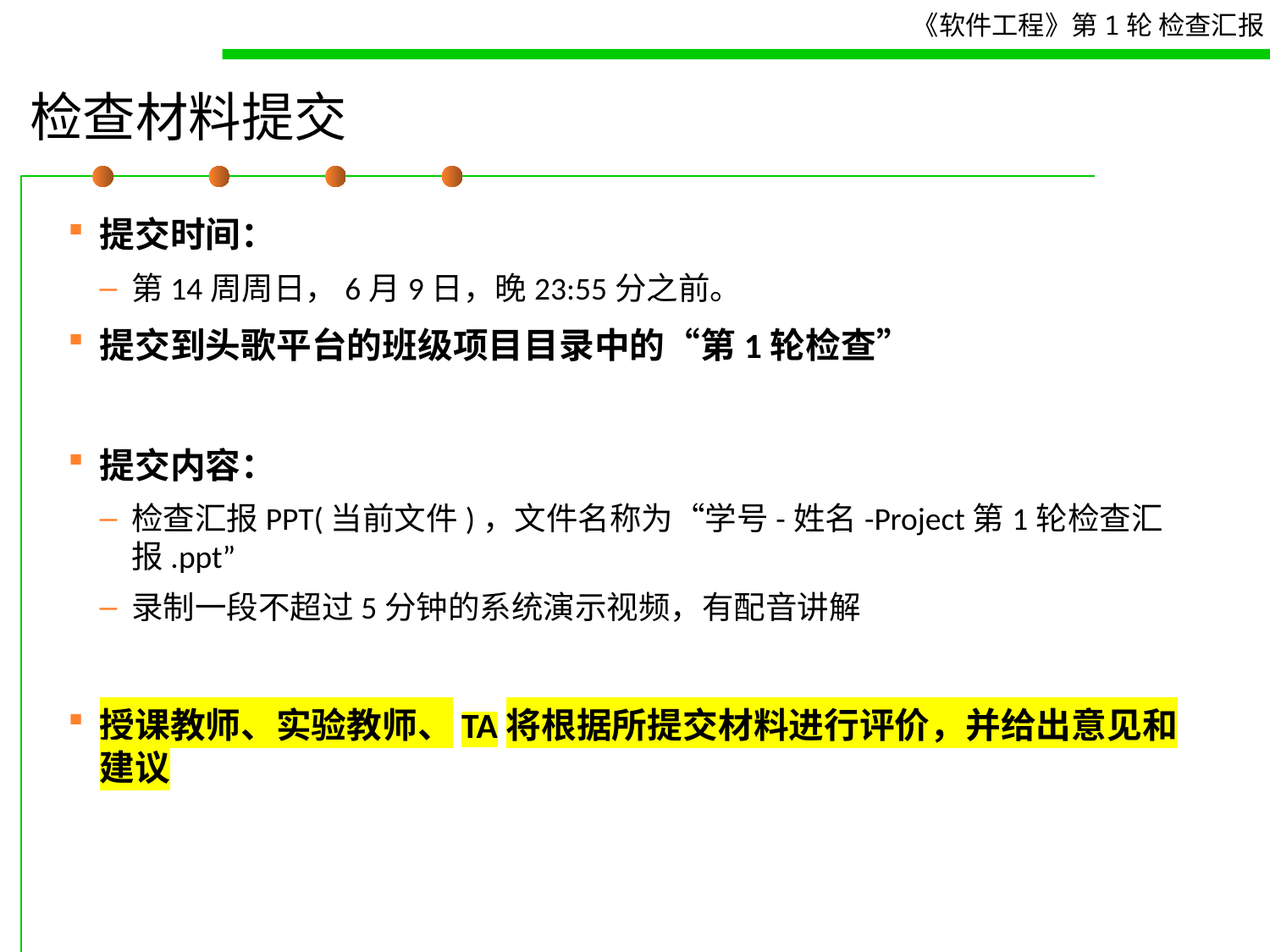

# 检查材料提交
提交时间：
第14周周日，6月9日，晚23:55分之前。
提交到头歌平台的班级项目目录中的“第1轮检查”

提交内容：
检查汇报PPT(当前文件)，文件名称为“学号-姓名-Project第1轮检查汇报.ppt”
录制一段不超过5分钟的系统演示视频，有配音讲解

授课教师、实验教师、TA将根据所提交材料进行评价，并给出意见和建议